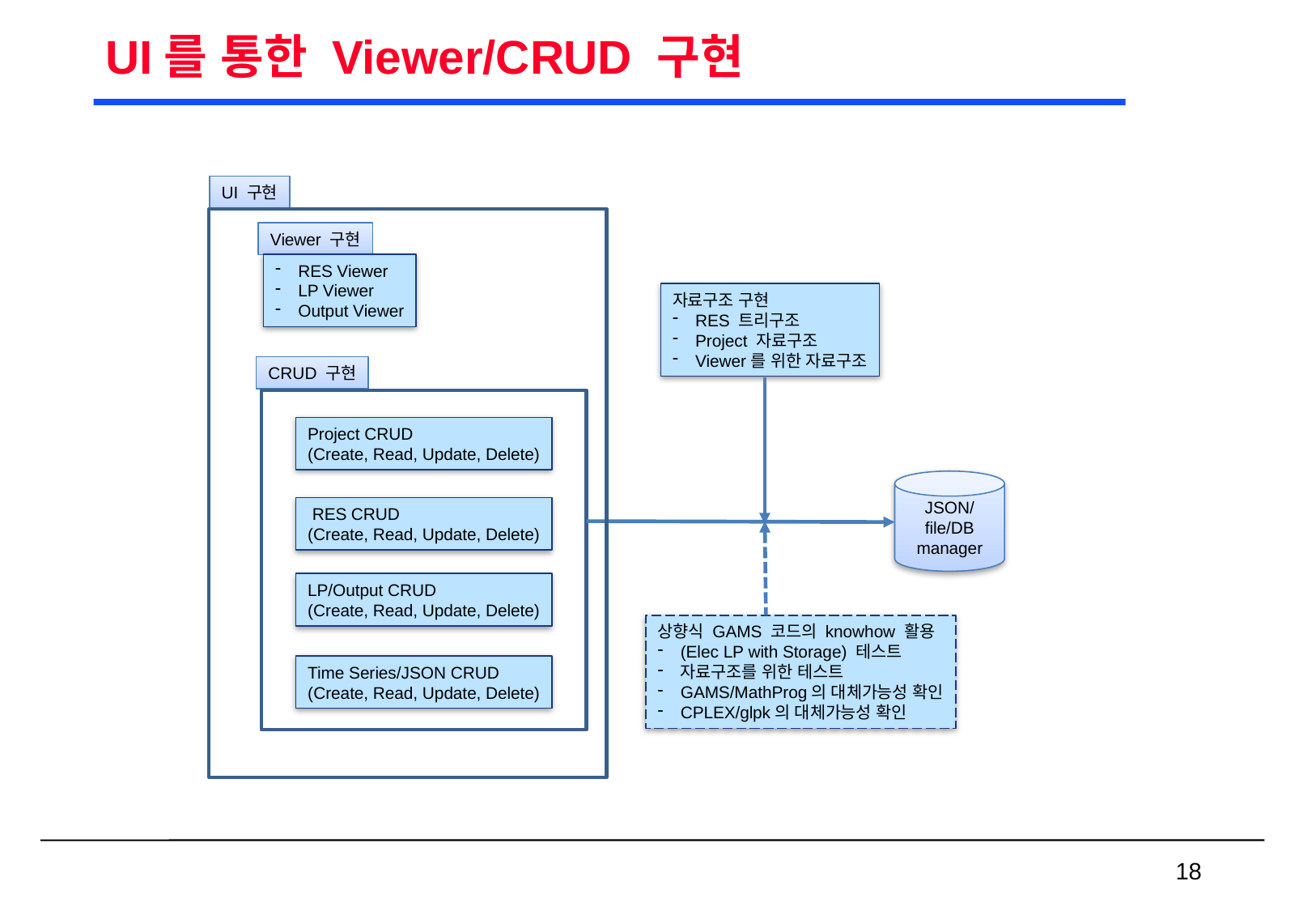

# UI를 통한 Viewer/CRUD 구현
UI 구현

Viewer 구현
RES Viewer
LP Viewer
Output Viewer
자료구조 구현
RES 트리구조
Project 자료구조
Viewer를 위한 자료구조
CRUD 구현

Project CRUD
(Create, Read, Update, Delete)
JSON/file/DB
manager
 RES CRUD
(Create, Read, Update, Delete)
LP/Output CRUD
(Create, Read, Update, Delete)
상향식 GAMS 코드의 knowhow 활용
(Elec LP with Storage) 테스트
자료구조를 위한 테스트
GAMS/MathProg의 대체가능성 확인
CPLEX/glpk의 대체가능성 확인
Time Series/JSON CRUD
(Create, Read, Update, Delete)
 18